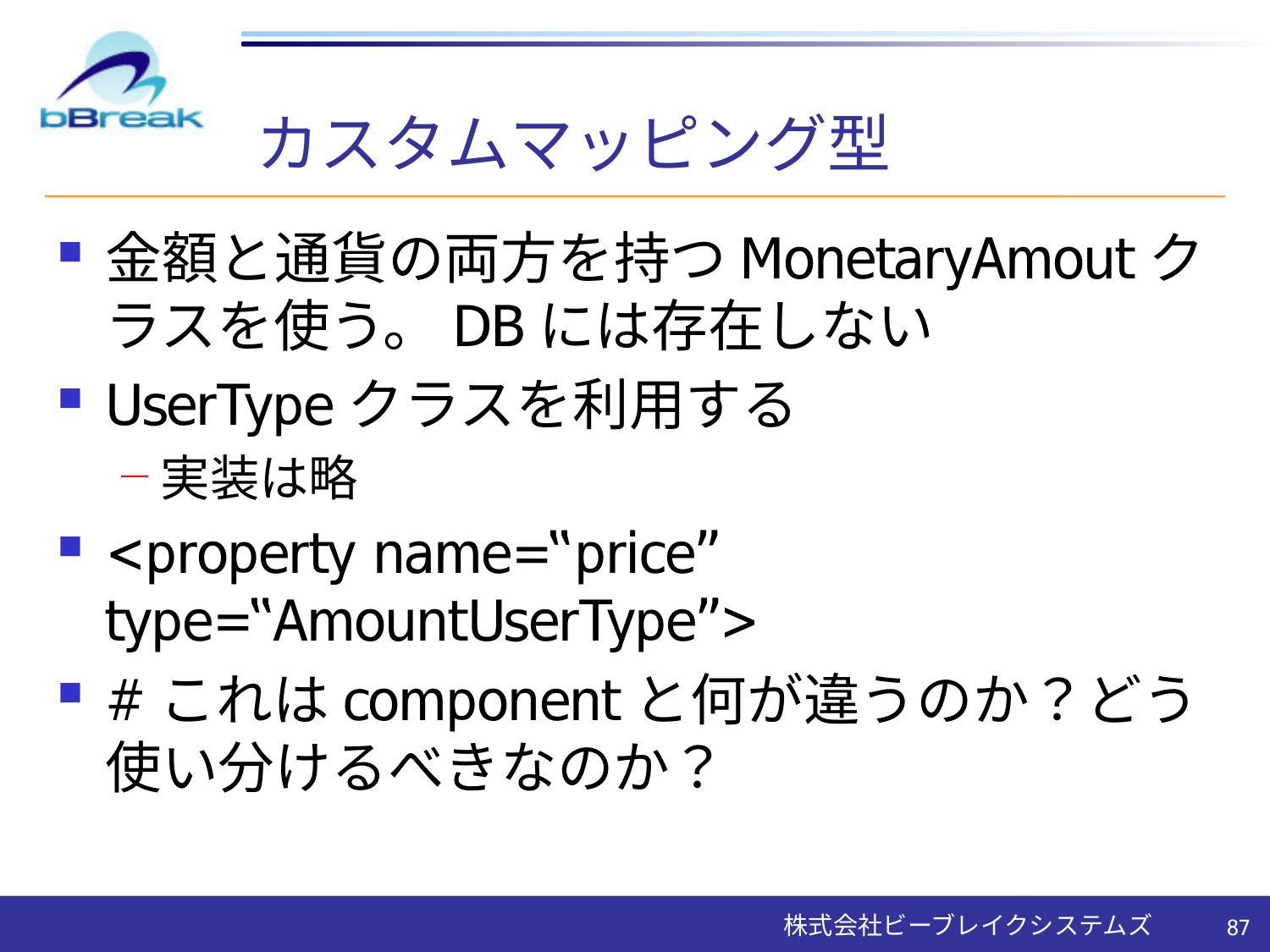

# カスタムマッピング型
金額と通貨の両方を持つMonetaryAmoutクラスを使う。DBには存在しない
UserTypeクラスを利用する
実装は略
<property name=“price” type=“AmountUserType”>
#これはcomponentと何が違うのか？どう使い分けるべきなのか？